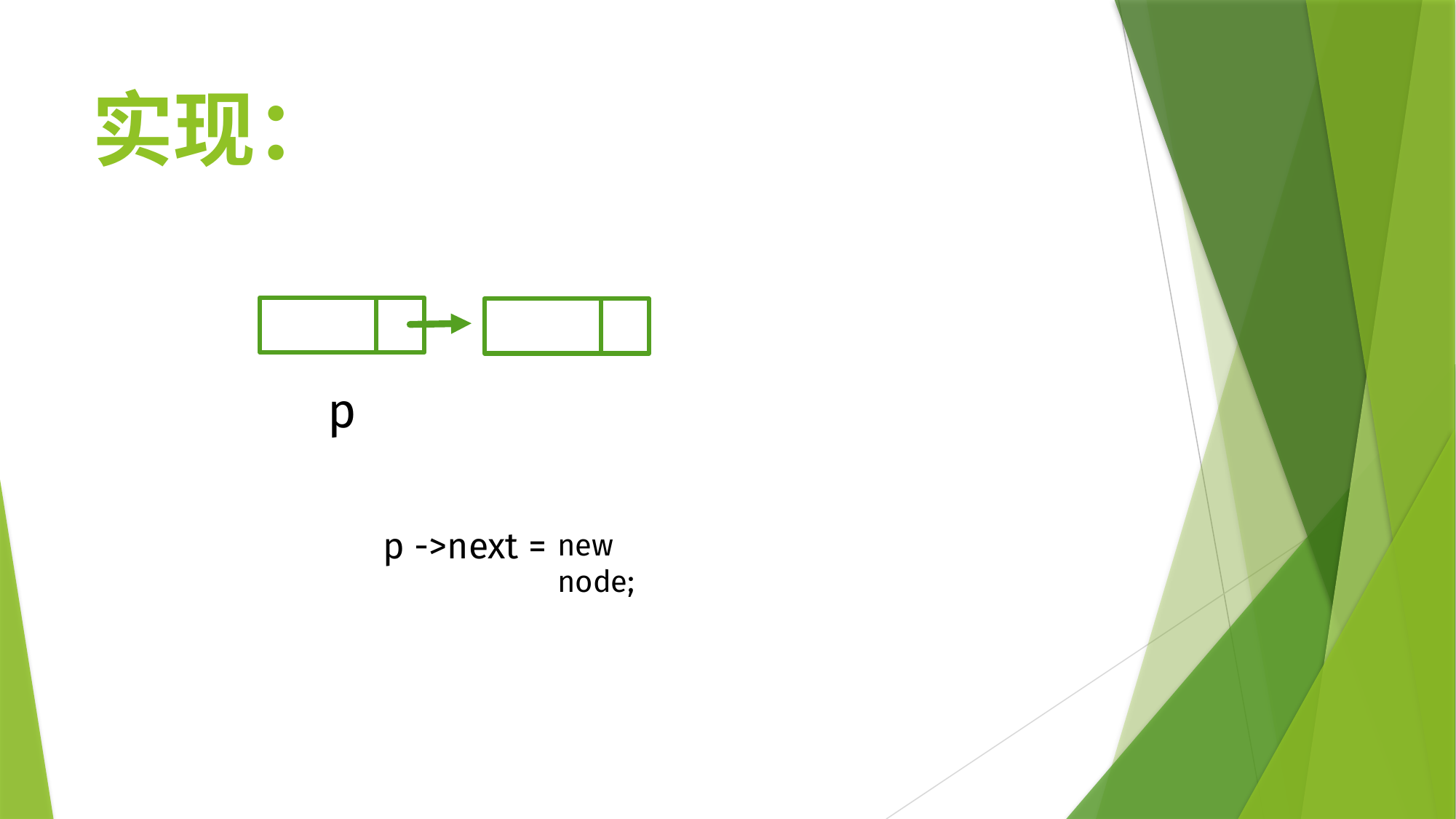

# 实现：

p
p ->next =
new node;